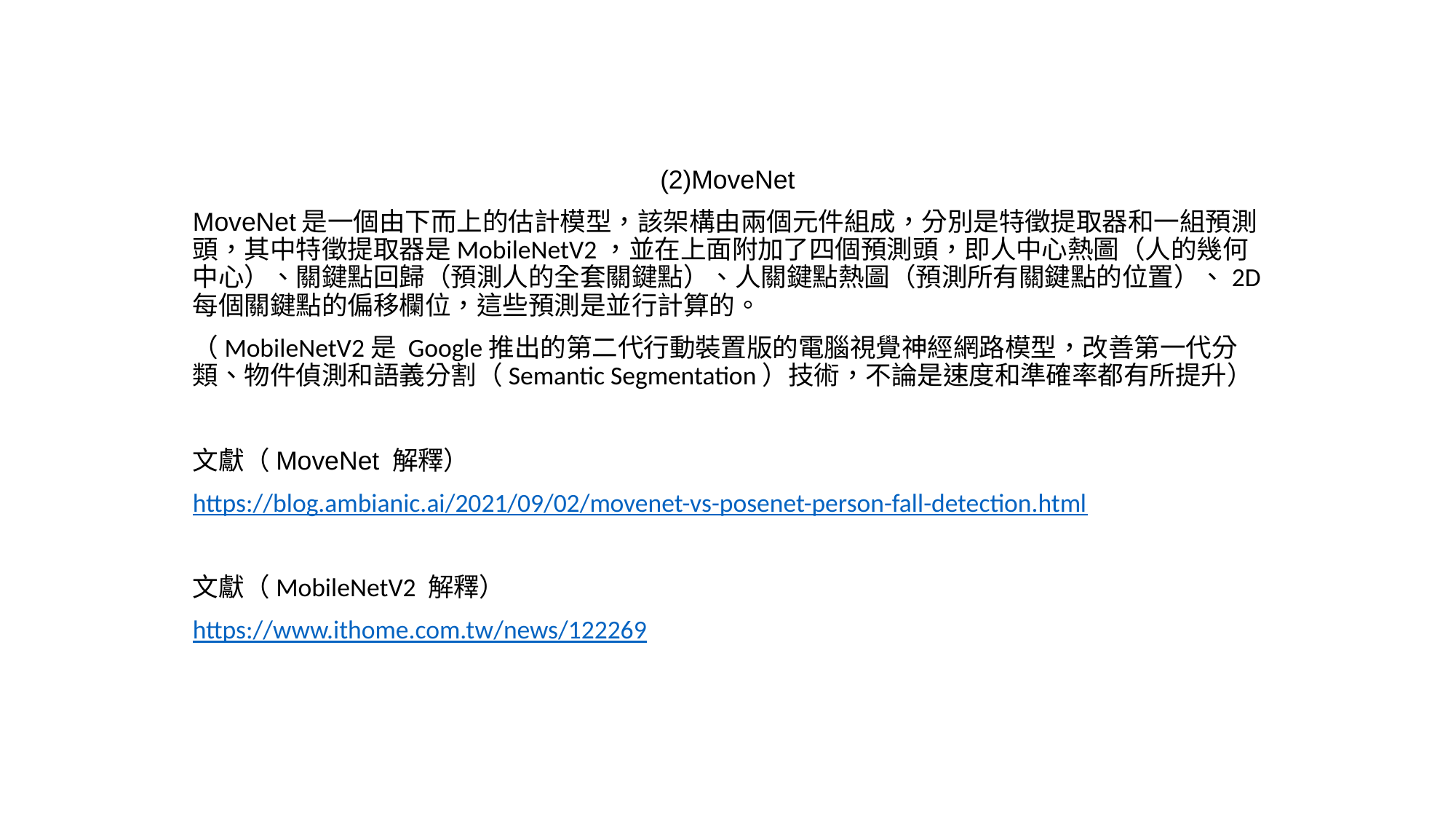

(2)MoveNet
MoveNet是一個由下而上的估計模型，該架構由兩個元件組成，分別是特徵提取器和一組預測頭，其中特徵提取器是MobileNetV2，並在上面附加了四個預測頭，即人中心熱圖（人的幾何中心）、關鍵點回歸（預測人的全套關鍵點）、人關鍵點熱圖（預測所有關鍵點的位置）、2D每個關鍵點的偏移欄位，這些預測是並行計算的。
（MobileNetV2是 Google推出的第二代行動裝置版的電腦視覺神經網路模型，改善第一代分類、物件偵測和語義分割（Semantic Segmentation）技術，不論是速度和準確率都有所提升）

文獻（MoveNet 解釋）
https://blog.ambianic.ai/2021/09/02/movenet-vs-posenet-person-fall-detection.html

文獻（MobileNetV2 解釋）
https://www.ithome.com.tw/news/122269